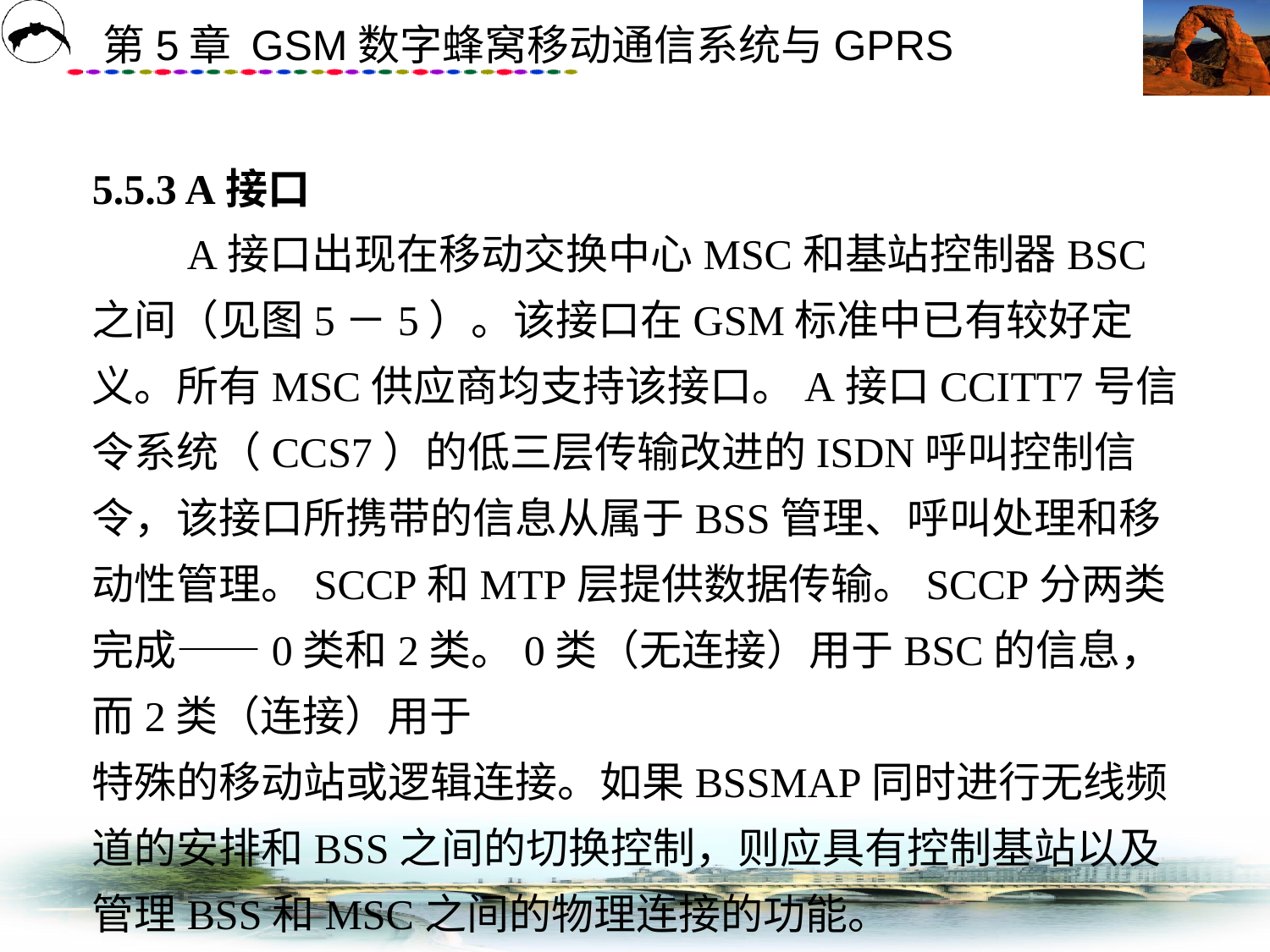

# 5.5.3 A接口 　　A接口出现在移动交换中心MSC和基站控制器BSC之间（见图5－5）。该接口在GSM标准中已有较好定义。所有MSC供应商均支持该接口。A接口CCITT7号信令系统（CCS7）的低三层传输改进的ISDN呼叫控制信令，该接口所携带的信息从属于BSS管理、呼叫处理和移动性管理。SCCP和MTP层提供数据传输。SCCP分两类完成——0类和2类。0类（无连接）用于BSC的信息，而2类（连接）用于 特殊的移动站或逻辑连接。如果BSSMAP同时进行无线频道的安排和BSS之间的切换控制，则应具有控制基站以及管理BSS和MSC之间的物理连接的功能。